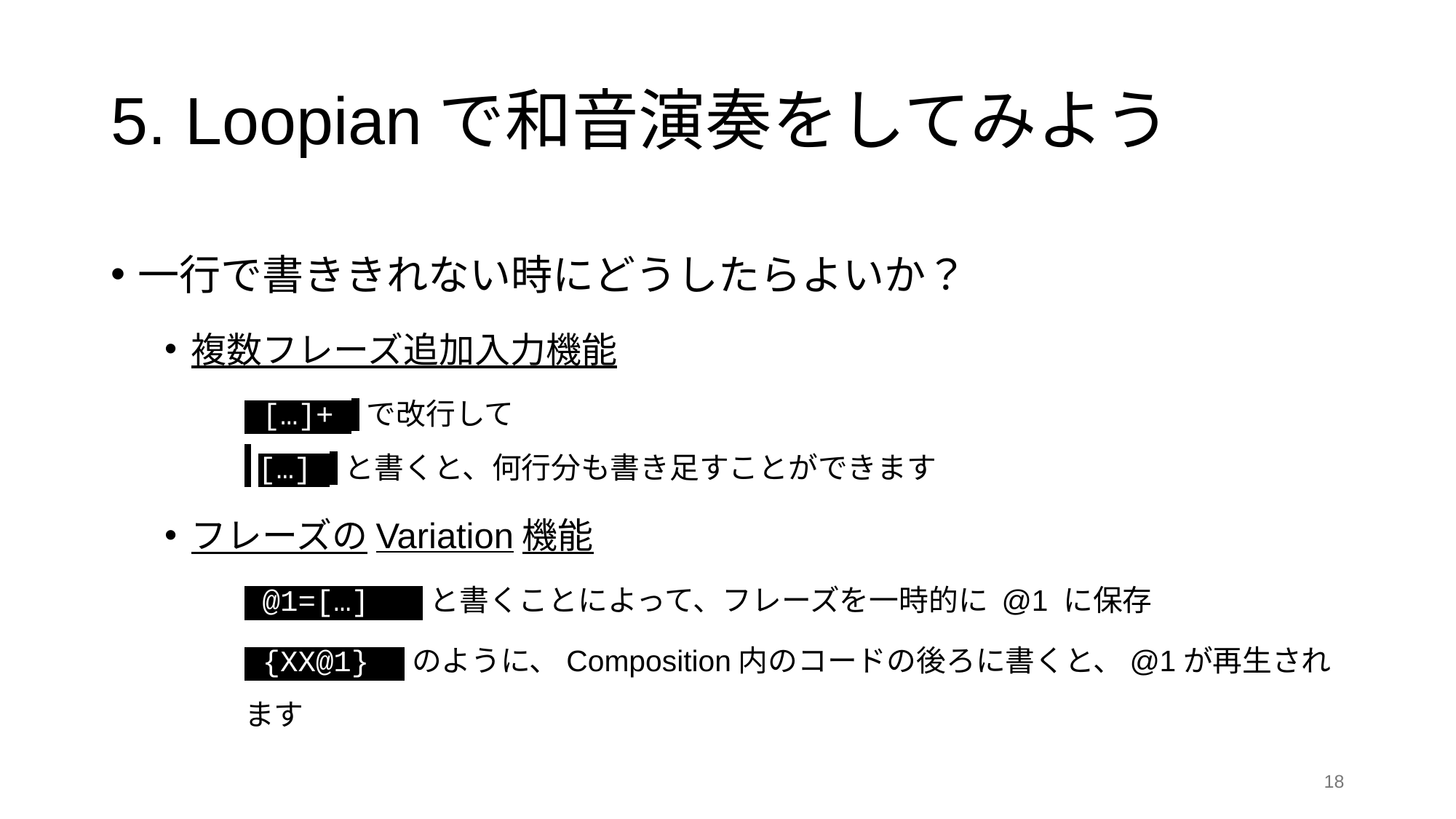

# 5. Loopianで和音演奏をしてみよう
一行で書ききれない時にどうしたらよいか？
複数フレーズ追加入力機能
 […]+  で改行して
 […]  と書くと、何行分も書き足すことができます
フレーズのVariation機能
 @1=[…]   と書くことによって、フレーズを一時的に @1 に保存
 {XX@1}  のように、Composition内のコードの後ろに書くと、@1が再生されます
18